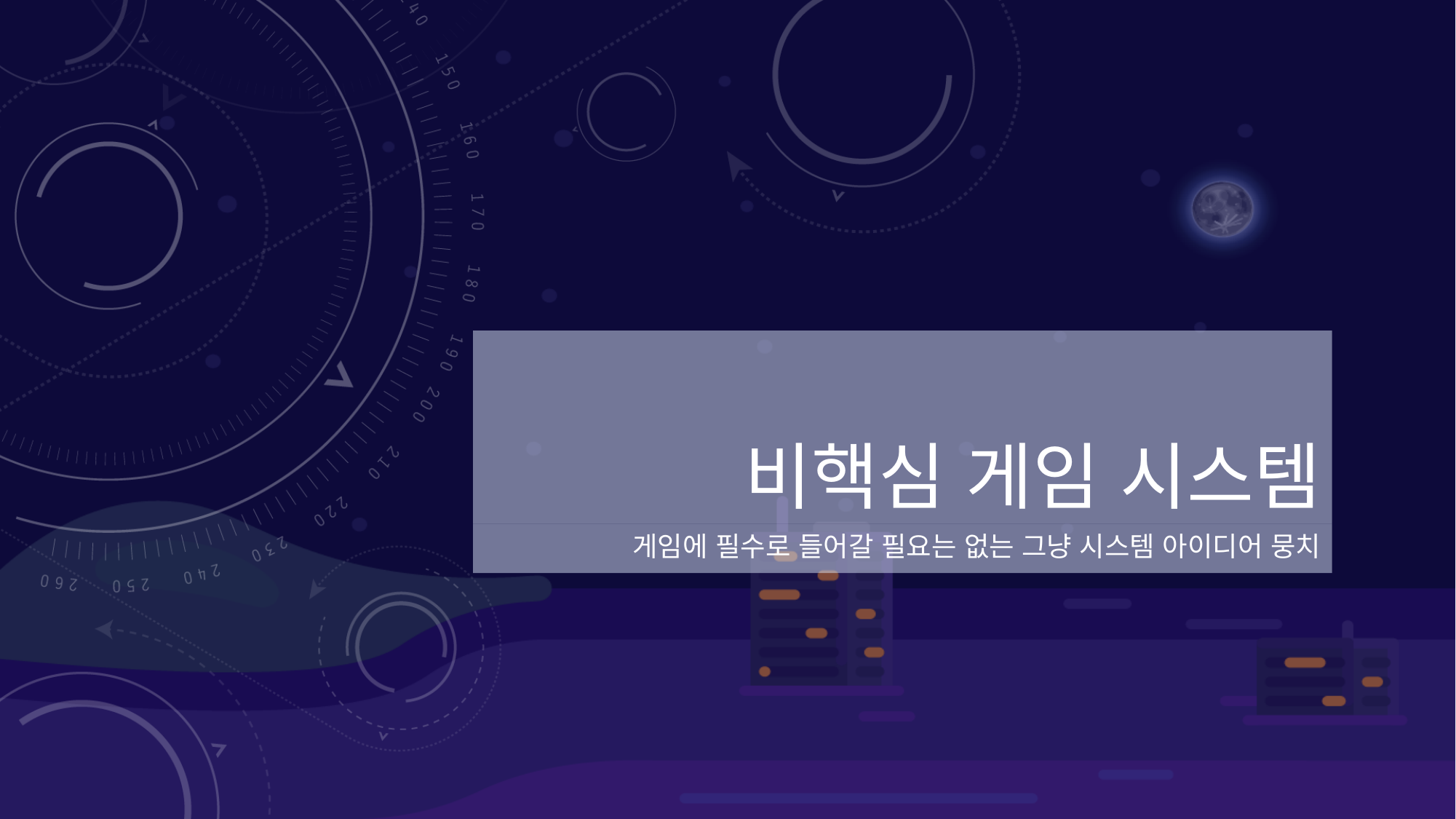

# 비핵심 게임 시스템
게임에 필수로 들어갈 필요는 없는 그냥 시스템 아이디어 뭉치